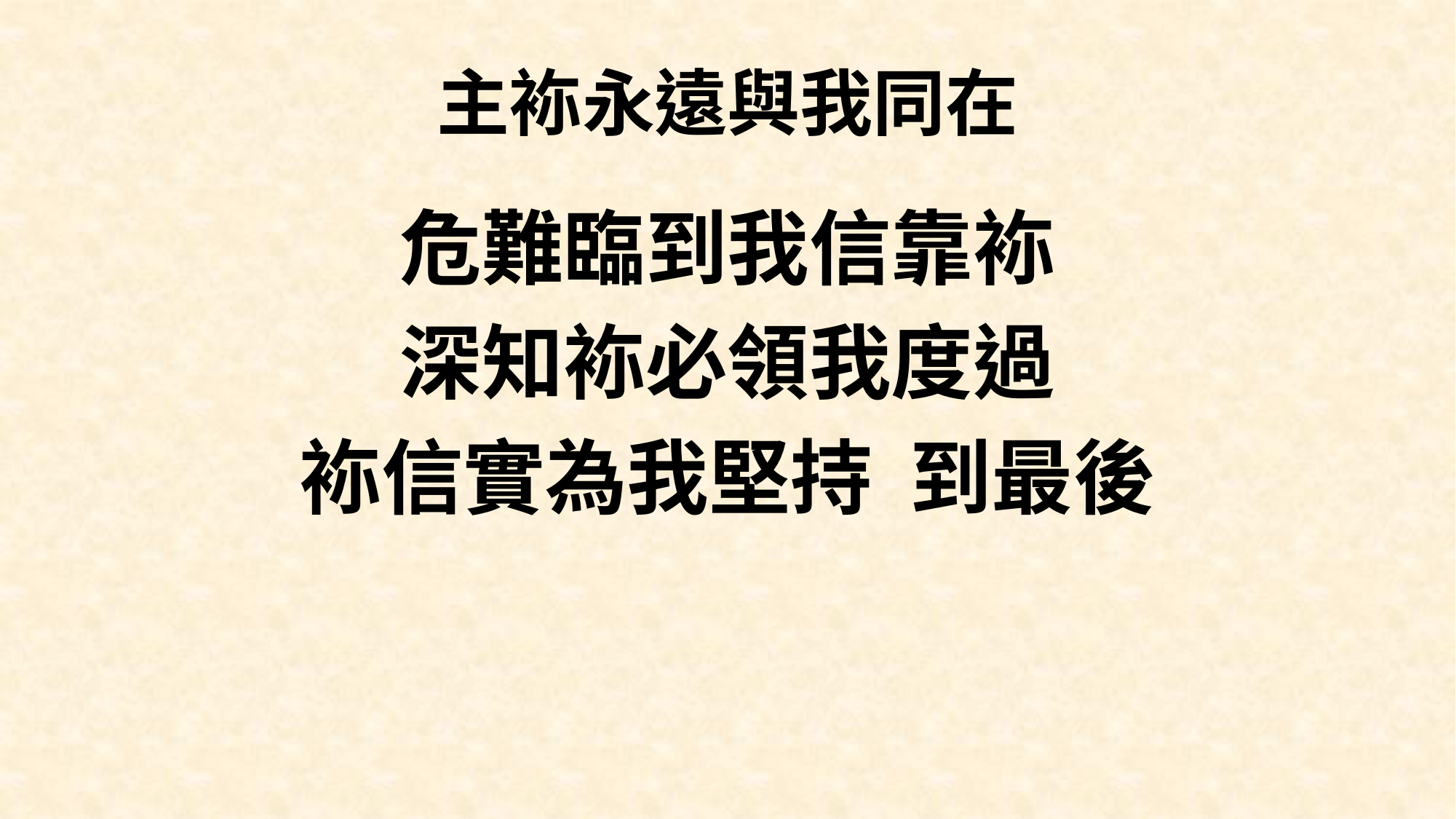

# 主袮永遠與我同在
危難臨到我信靠袮
深知袮必領我度過
袮信實為我堅持  到最後